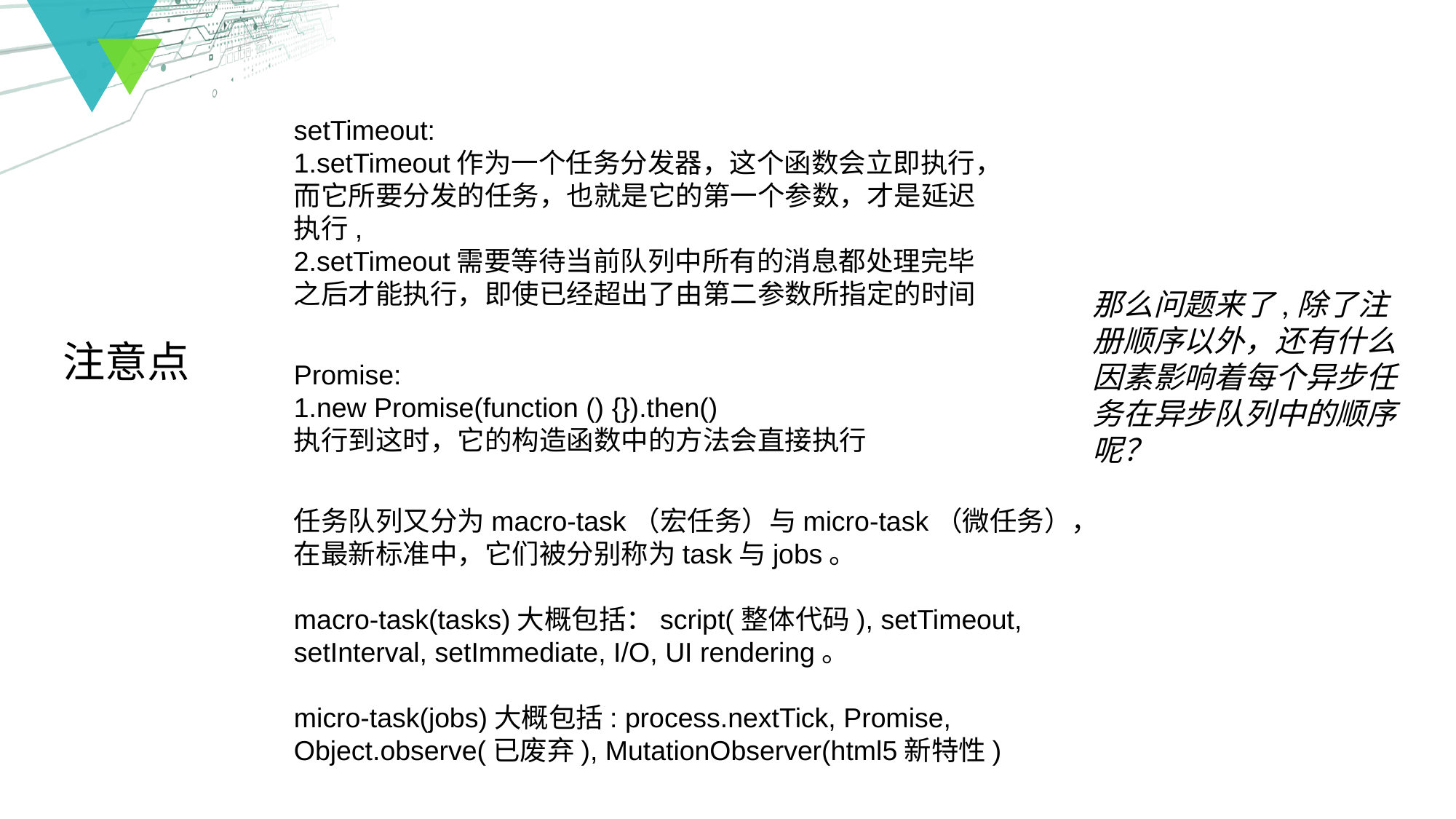

setTimeout:
1.setTimeout作为一个任务分发器，这个函数会立即执行，而它所要分发的任务，也就是它的第一个参数，才是延迟执行,
2.setTimeout需要等待当前队列中所有的消息都处理完毕之后才能执行，即使已经超出了由第二参数所指定的时间
那么问题来了,除了注册顺序以外，还有什么因素影响着每个异步任务在异步队列中的顺序呢？
注意点
Promise:
1.new Promise(function () {}).then()
执行到这时，它的构造函数中的方法会直接执行
任务队列又分为macro-task（宏任务）与micro-task（微任务），在最新标准中，它们被分别称为task与jobs。

macro-task(tasks)大概包括：script(整体代码), setTimeout, setInterval, setImmediate, I/O, UI rendering。

micro-task(jobs)大概包括: process.nextTick, Promise, Object.observe(已废弃), MutationObserver(html5新特性)